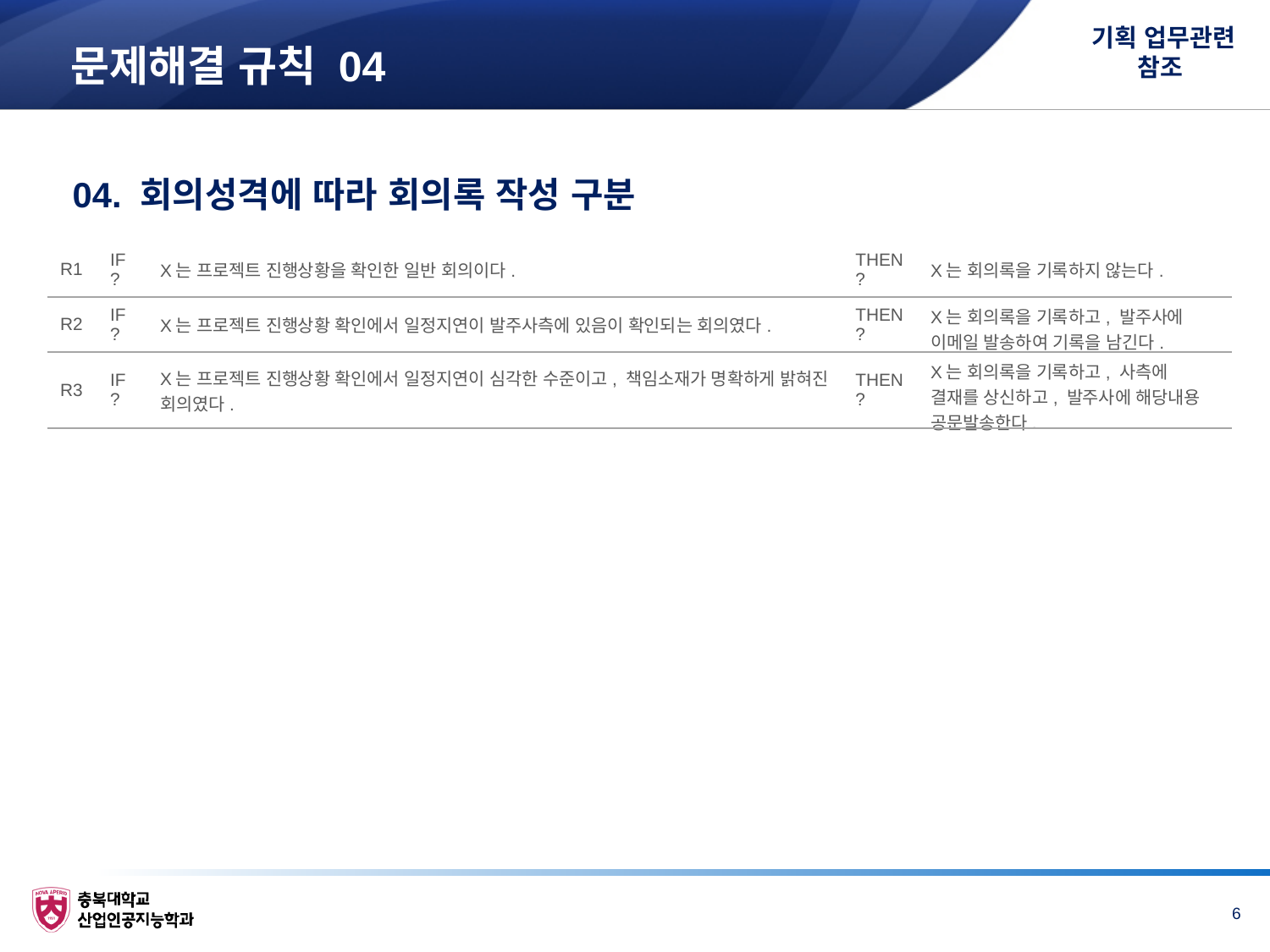

기획 업무관련 참조
# 문제해결 규칙 04
04. 회의성격에 따라 회의록 작성 구분
| R1 | IF? | X는 프로젝트 진행상황을 확인한 일반 회의이다. | THEN? | X는 회의록을 기록하지 않는다. |
| --- | --- | --- | --- | --- |
| R2 | IF? | X는 프로젝트 진행상황 확인에서 일정지연이 발주사측에 있음이 확인되는 회의였다. | THEN? | X는 회의록을 기록하고, 발주사에 이메일 발송하여 기록을 남긴다. |
| R3 | IF? | X는 프로젝트 진행상황 확인에서 일정지연이 심각한 수준이고, 책임소재가 명확하게 밝혀진 회의였다. | THEN? | X는 회의록을 기록하고, 사측에 결재를 상신하고, 발주사에 해당내용 공문발송한다. |